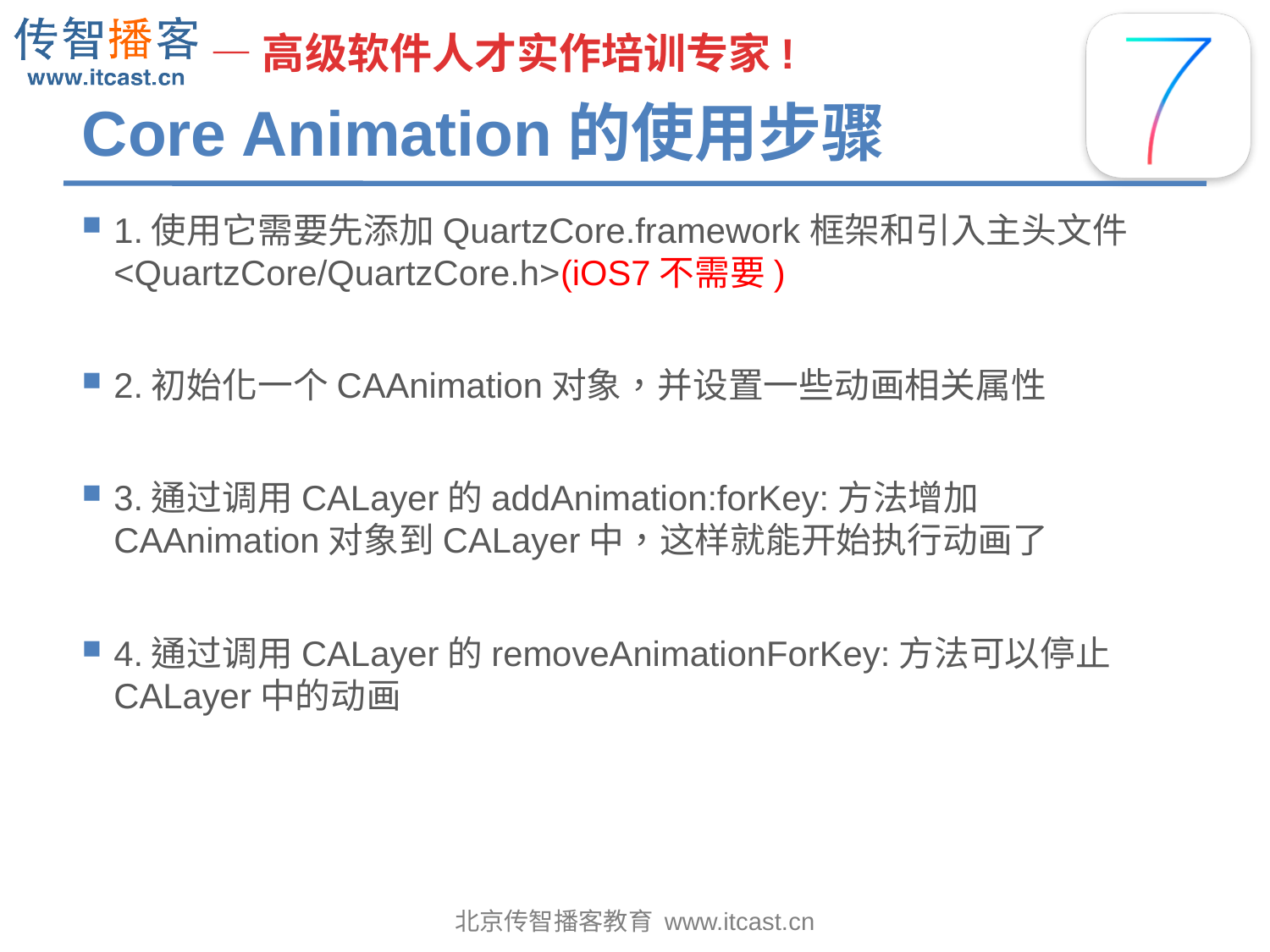

# Core Animation的使用步骤
1.使用它需要先添加QuartzCore.framework框架和引入主头文件<QuartzCore/QuartzCore.h>(iOS7不需要)

2.初始化一个CAAnimation对象，并设置一些动画相关属性

3.通过调用CALayer的addAnimation:forKey:方法增加CAAnimation对象到CALayer中，这样就能开始执行动画了

4.通过调用CALayer的removeAnimationForKey:方法可以停止CALayer中的动画